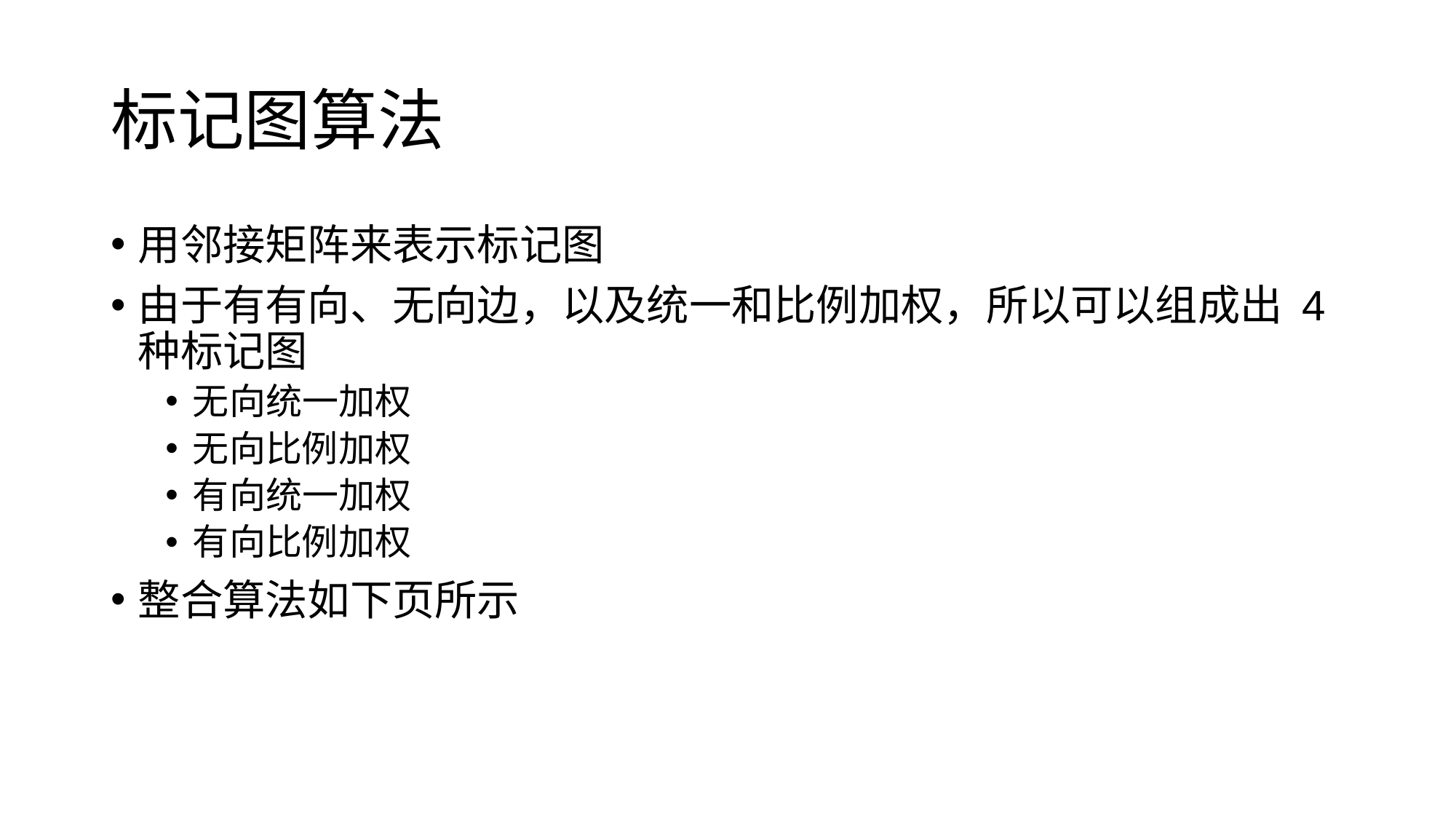

# 标记图算法
用邻接矩阵来表示标记图
由于有有向、无向边，以及统一和比例加权，所以可以组成出 4 种标记图
无向统一加权
无向比例加权
有向统一加权
有向比例加权
整合算法如下页所示